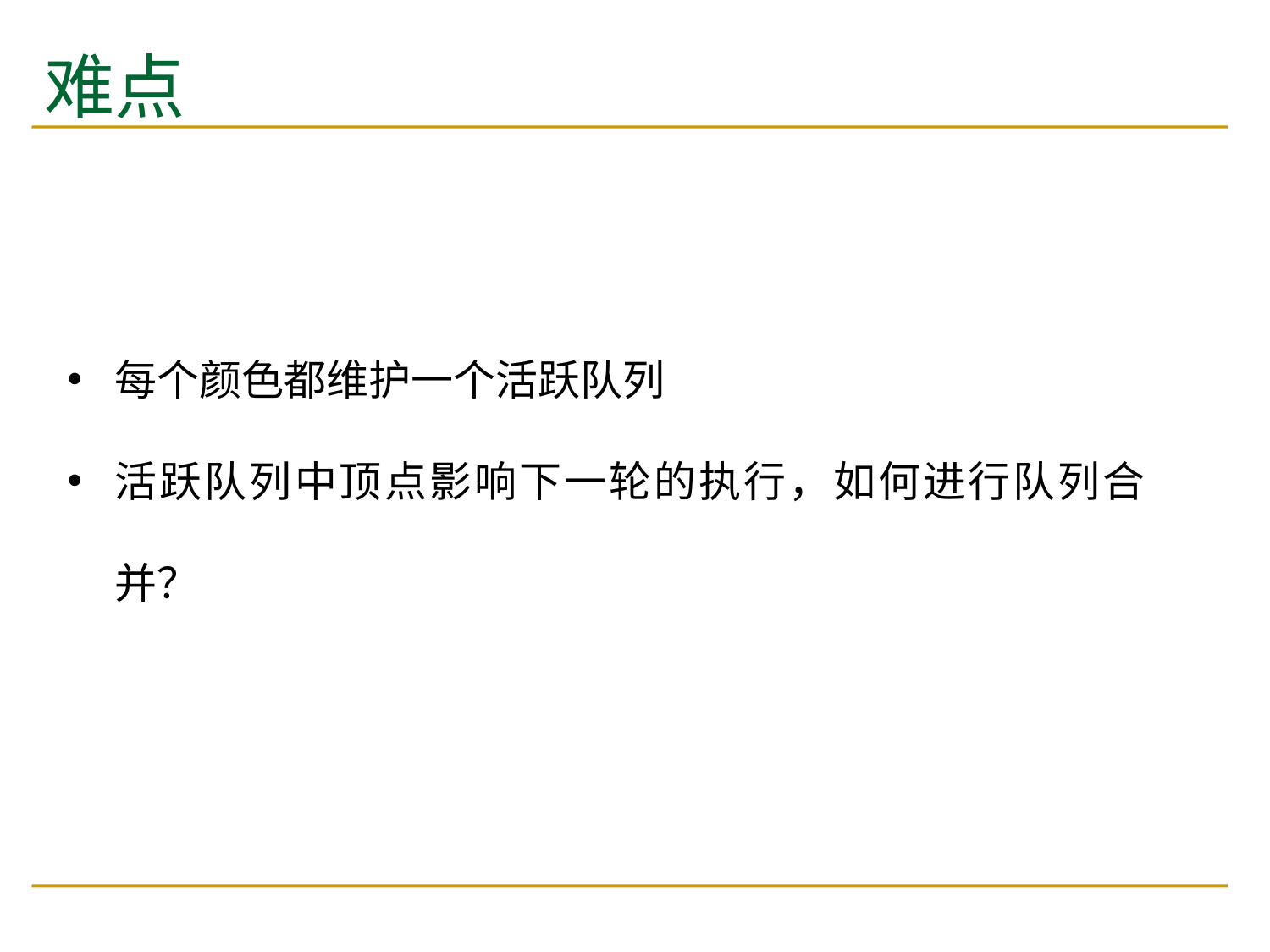

# 难点
每个颜色都维护一个活跃队列
活跃队列中顶点影响下一轮的执行，如何进行队列合并？